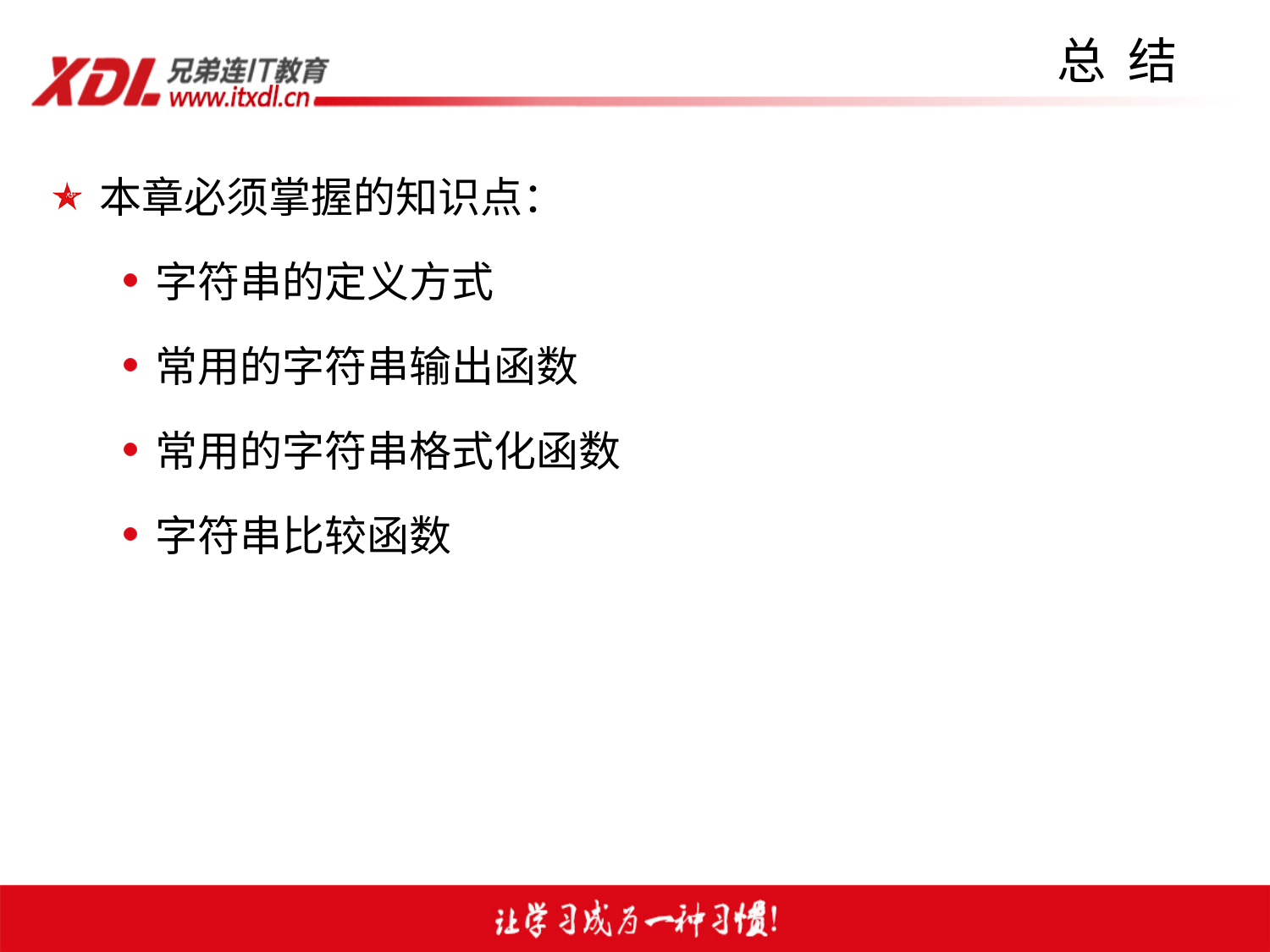

# 总  结
本章必须掌握的知识点：
字符串的定义方式
常用的字符串输出函数
常用的字符串格式化函数
字符串比较函数